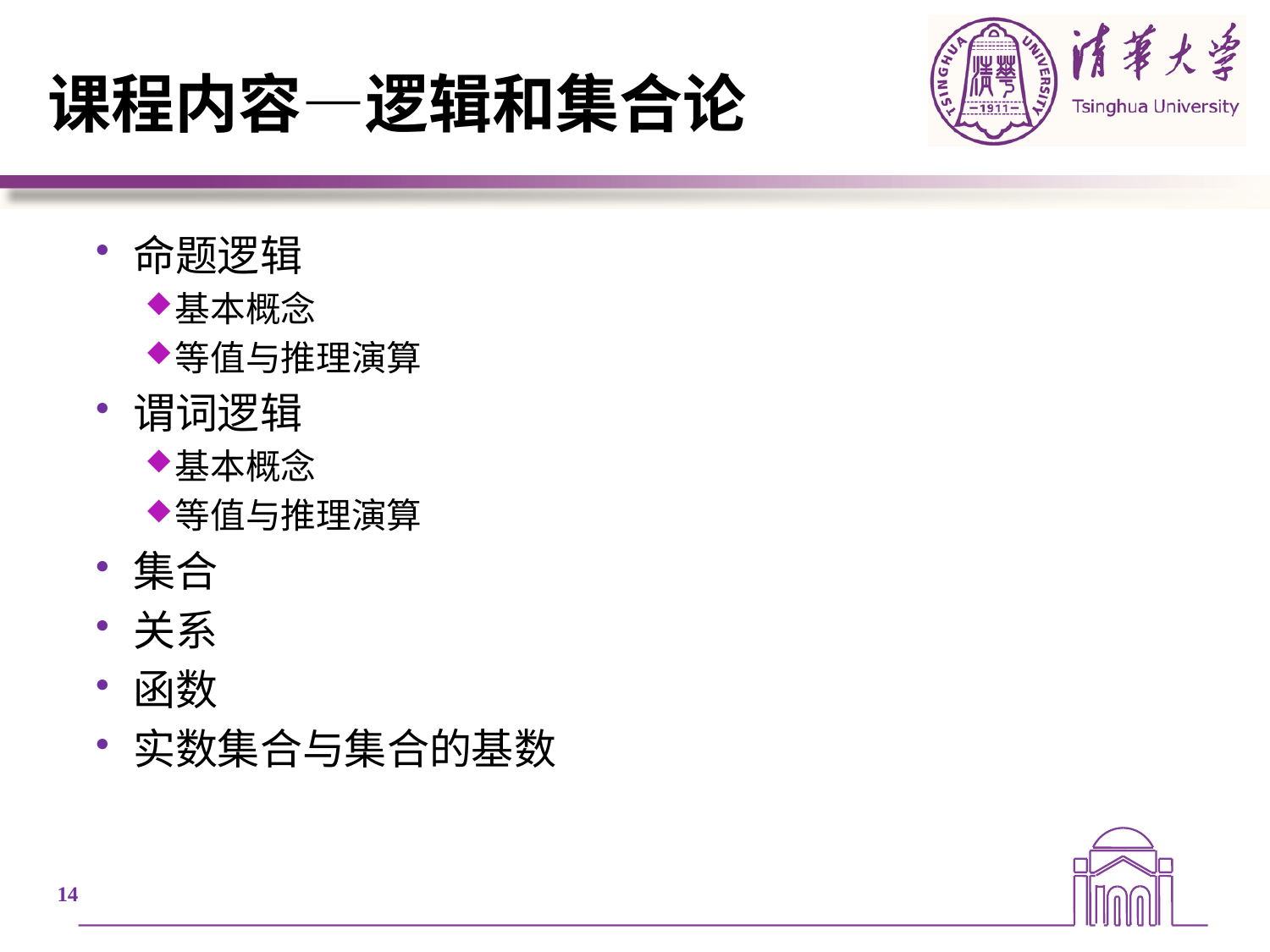

# 课程内容—逻辑和集合论
命题逻辑
基本概念
等值与推理演算
谓词逻辑
基本概念
等值与推理演算
集合
关系
函数
实数集合与集合的基数